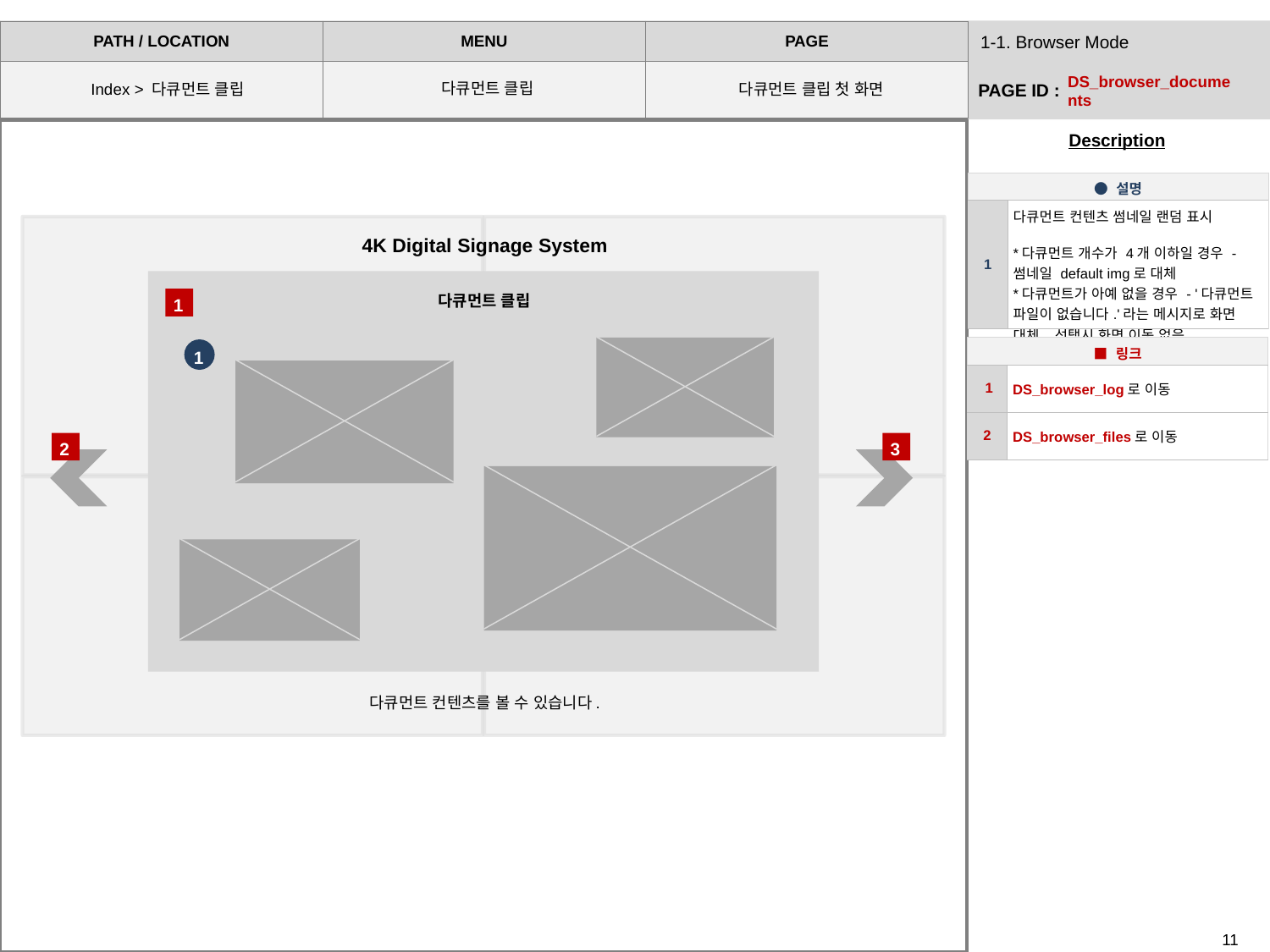

1-1. Browser Mode
DS_browser_documents
다큐먼트 클립
다큐먼트 클립 첫 화면
Index > 다큐먼트 클립
| ● 설명 |  |
| --- | --- |
| 1 | 다큐먼트 컨텐츠 썸네일 랜덤 표시 \*다큐먼트 개수가 4개 이하일 경우 - 썸네일 default img로 대체 \*다큐먼트가 아예 없을 경우 - '다큐먼트 파일이 없습니다.'라는 메시지로 화면 대체, 선택시 화면 이동 없음 |

4K Digital Signage System

1

다큐먼트 클립
1

| ■ 링크 |  |
| --- | --- |
| 1 | DS\_browser\_log로 이동 |
| 2 | DS\_browser\_files로 이동 |

2

3

다큐먼트 컨텐츠를 볼 수 있습니다.
11